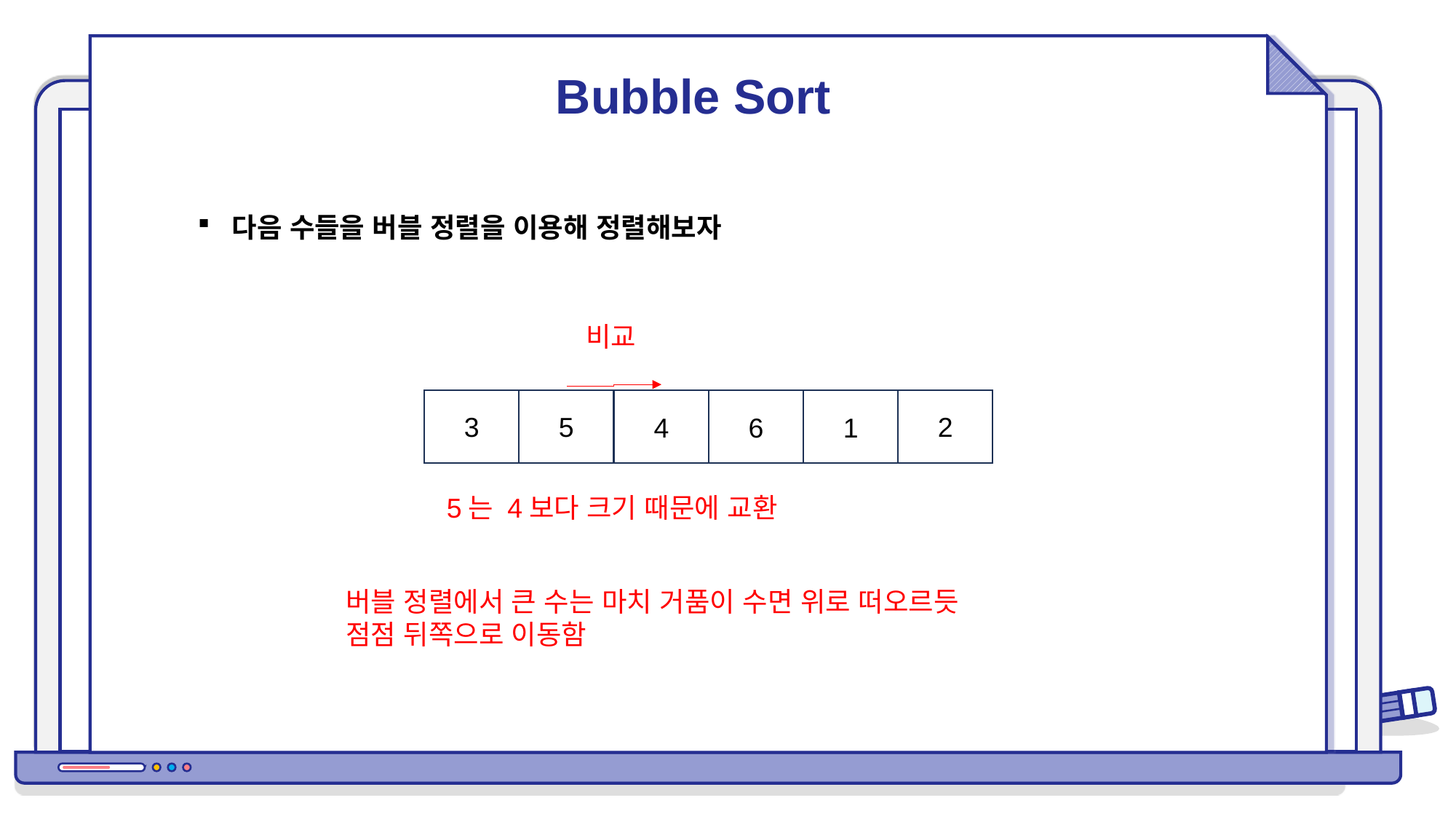

Bubble Sort

다음 수들을 버블 정렬을 이용해 정렬해보자
비교
3
5
2
1
4
6
5는 4보다 크기 때문에 교환
버블 정렬에서 큰 수는 마치 거품이 수면 위로 떠오르듯
점점 뒤쪽으로 이동함